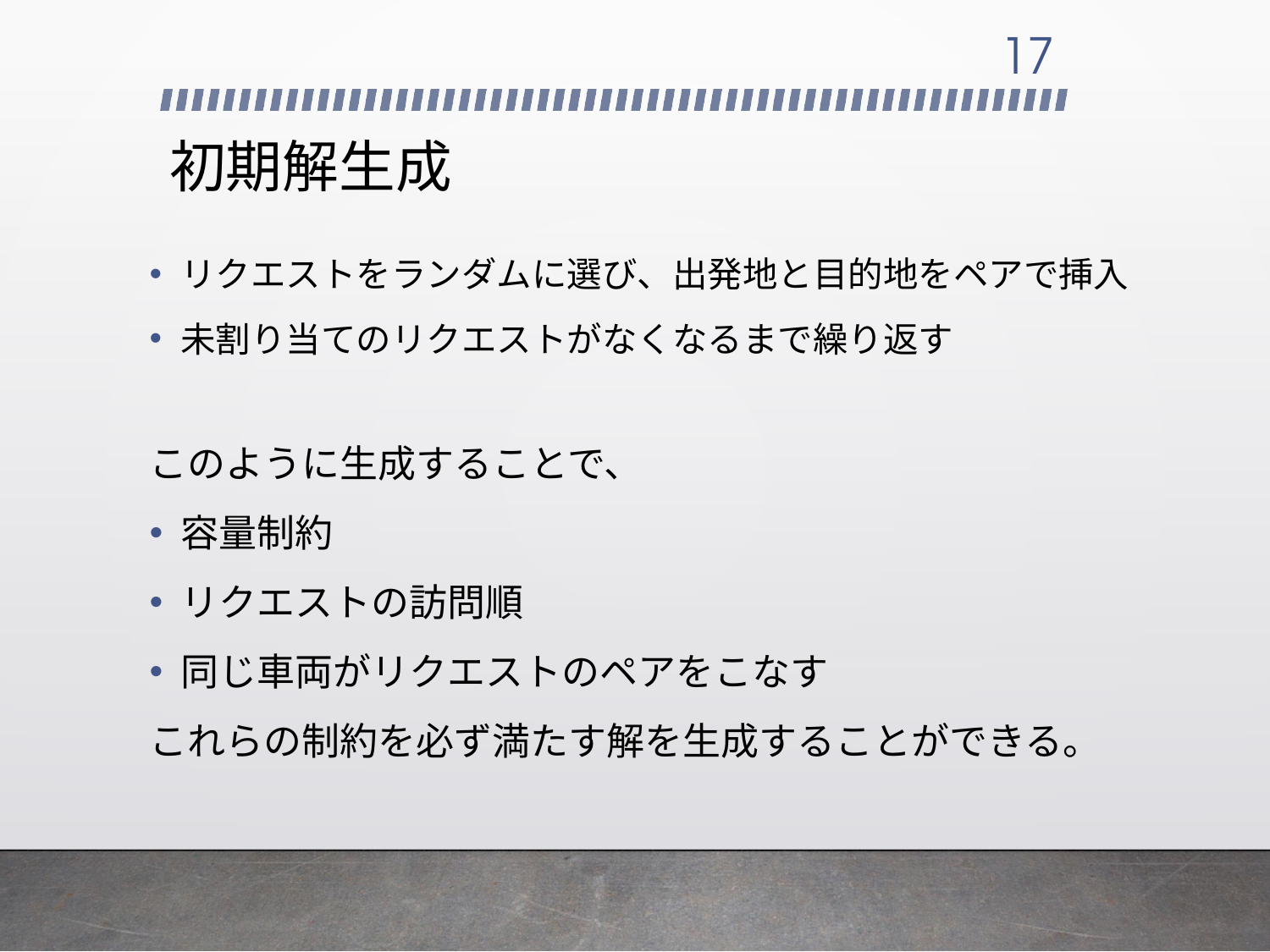

17
# 初期解生成
リクエストをランダムに選び、出発地と目的地をペアで挿入
未割り当てのリクエストがなくなるまで繰り返す

このように生成することで、
容量制約
リクエストの訪問順
同じ車両がリクエストのペアをこなす
これらの制約を必ず満たす解を生成することができる。